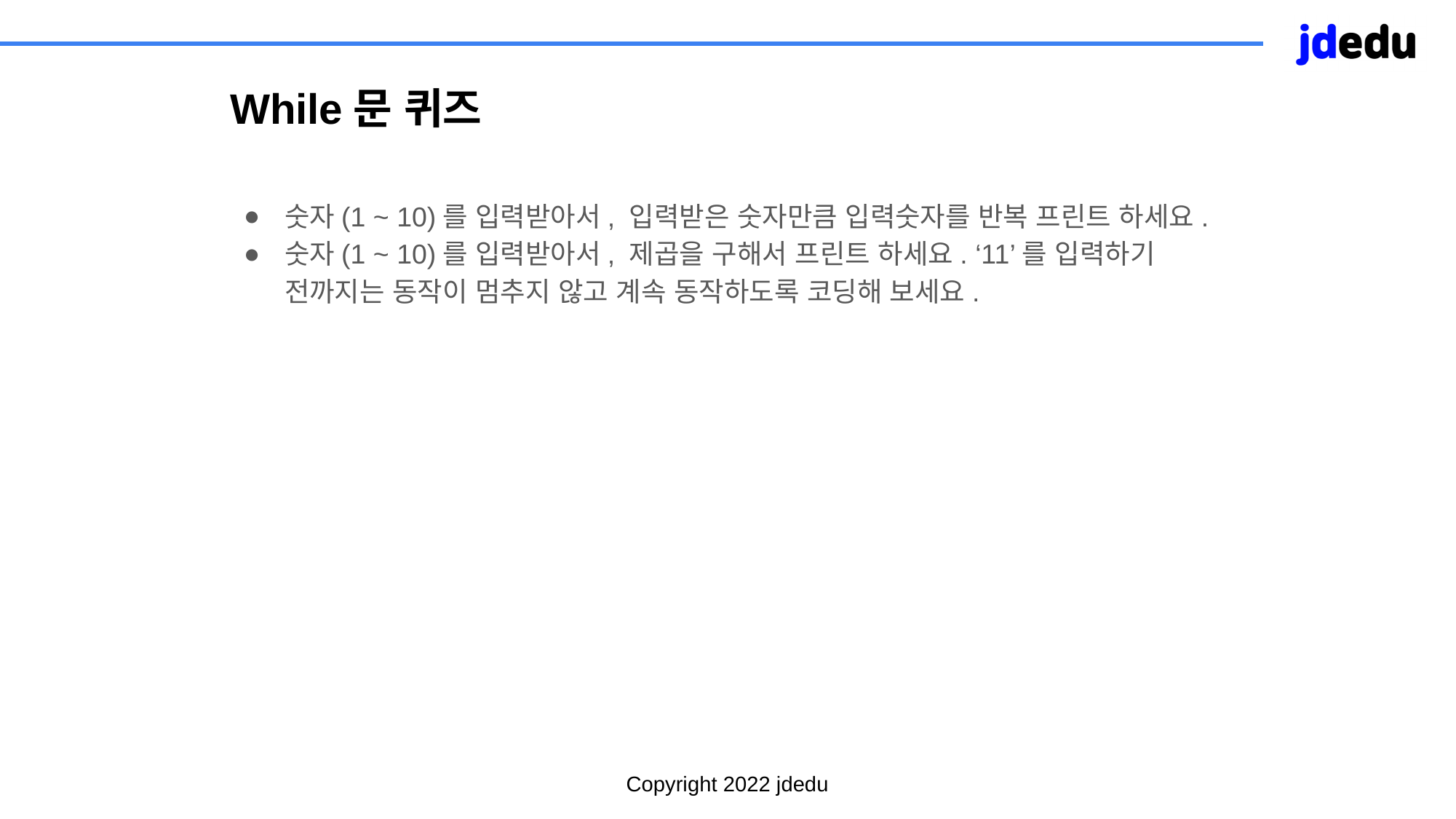

# While문 퀴즈
숫자(1 ~ 10)를 입력받아서, 입력받은 숫자만큼 입력숫자를 반복 프린트 하세요.
숫자(1 ~ 10)를 입력받아서, 제곱을 구해서 프린트 하세요. ‘11’를 입력하기 전까지는 동작이 멈추지 않고 계속 동작하도록 코딩해 보세요.